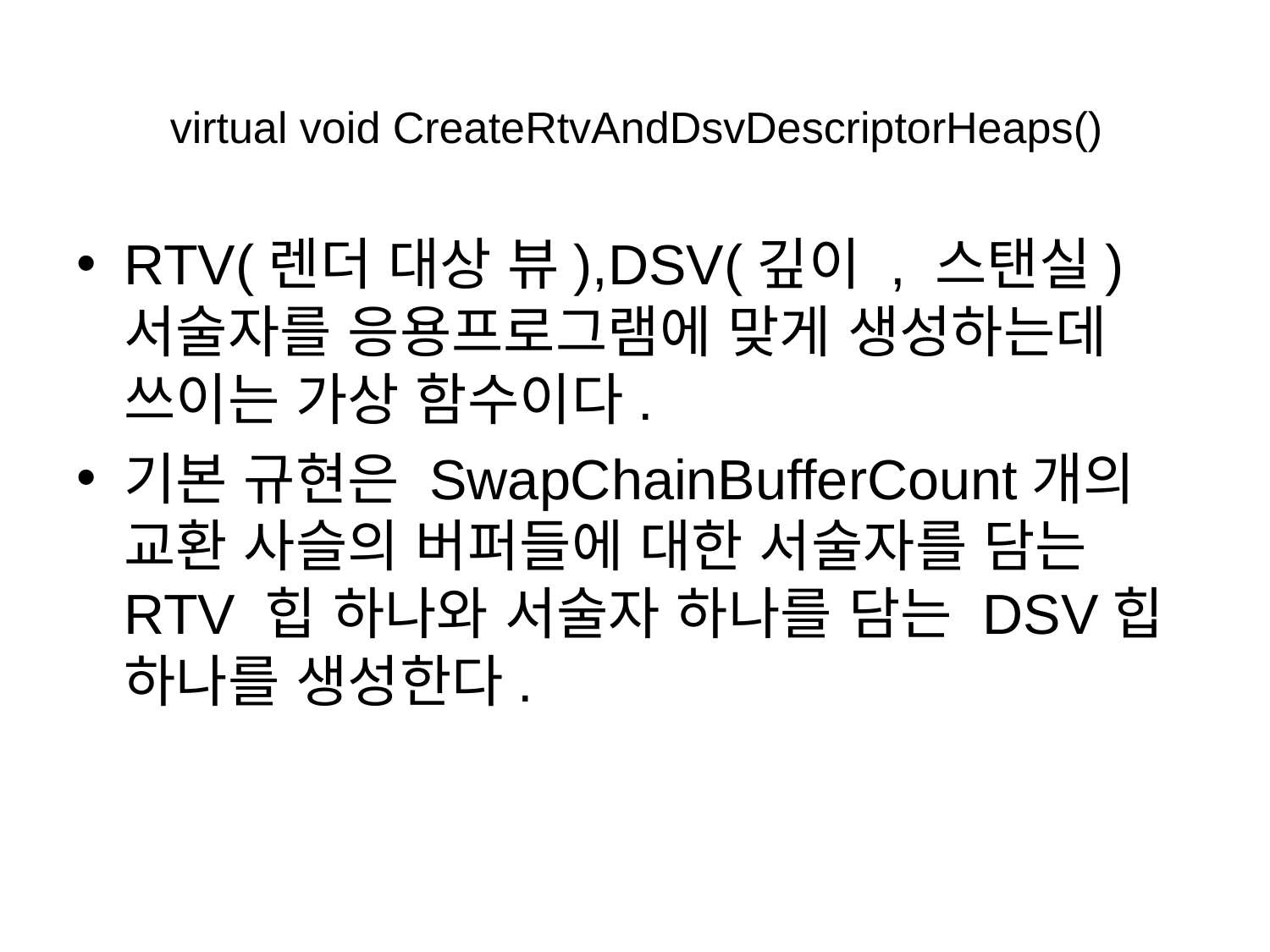

# virtual void CreateRtvAndDsvDescriptorHeaps()
RTV(렌더 대상 뷰),DSV(깊이 , 스탠실) 서술자를 응용프로그램에 맞게 생성하는데 쓰이는 가상 함수이다.
기본 규현은 SwapChainBufferCount개의 교환 사슬의 버퍼들에 대한 서술자를 담는 RTV 힙 하나와 서술자 하나를 담는 DSV힙 하나를 생성한다.